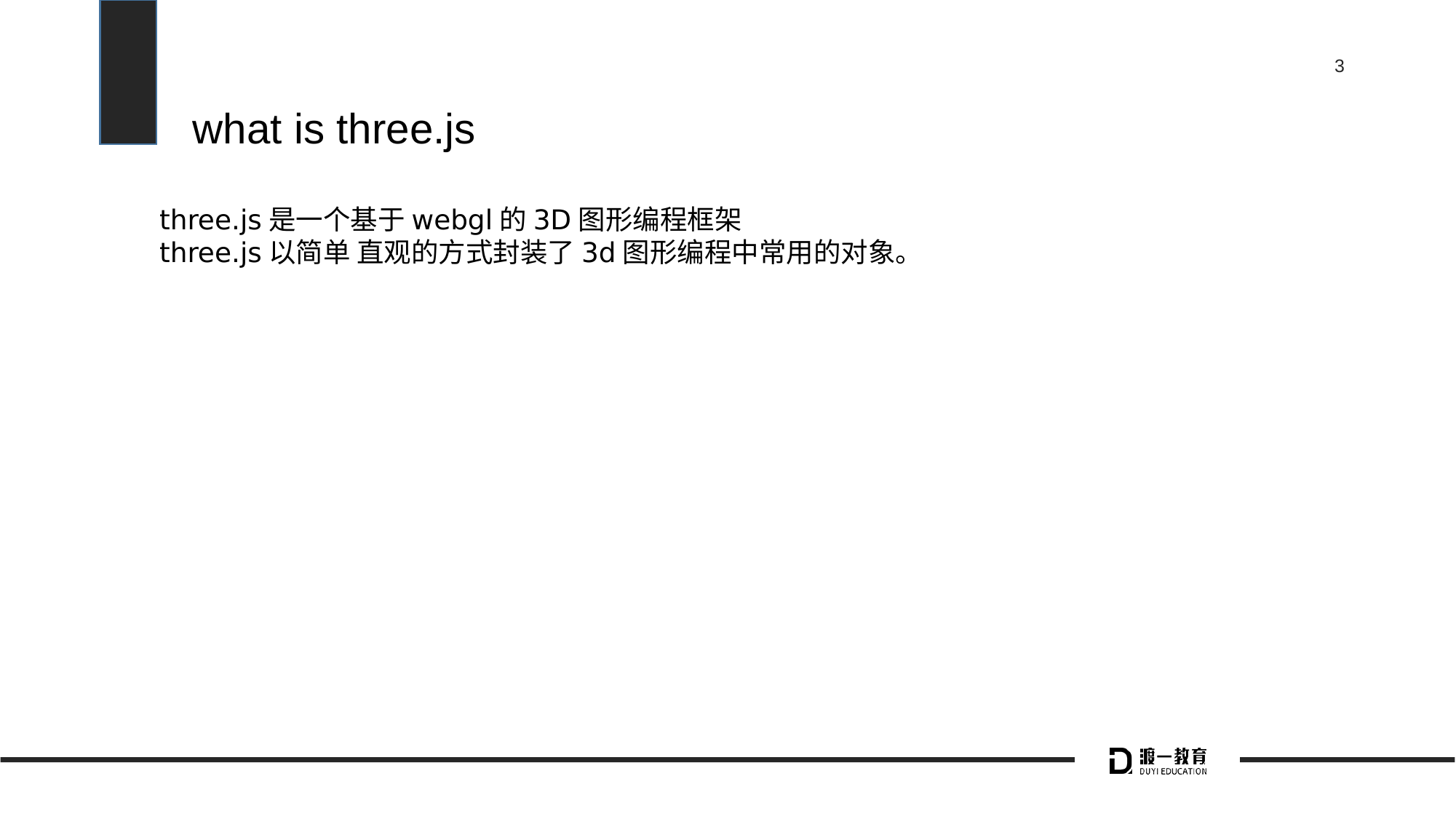

# what is three.js
three.js是一个基于webgl的3D图形编程框架
three.js以简单 直观的方式封装了3d图形编程中常用的对象。